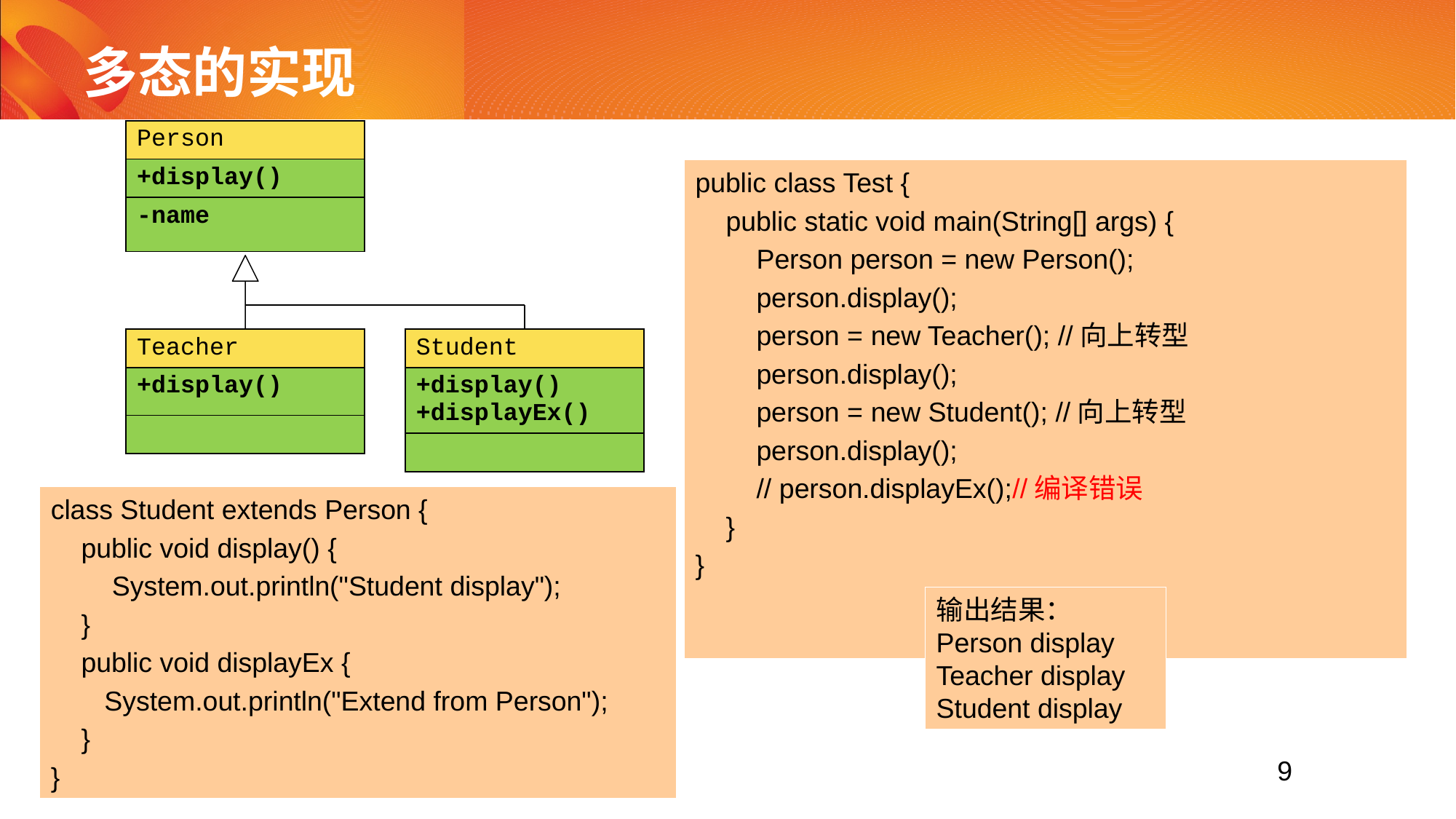

# 多态的实现
| Person |
| --- |
| +display() |
| -name |
public class Test {
    public static void main(String[] args) {
        Person person = new Person();
        person.display();
        person = new Teacher(); //向上转型
        person.display();
        person = new Student(); //向上转型
        person.display();
        // person.displayEx();//编译错误
    }
}

| Teacher |
| --- |
| +display() |
|  |
| Student |
| --- |
| +display() +displayEx() |
|  |
class Student extends Person {
    public void display() {
        System.out.println("Student display");
    }
    public void displayEx {
       System.out.println("Extend from Person");
    }
}
输出结果：
Person display
Teacher display
Student display